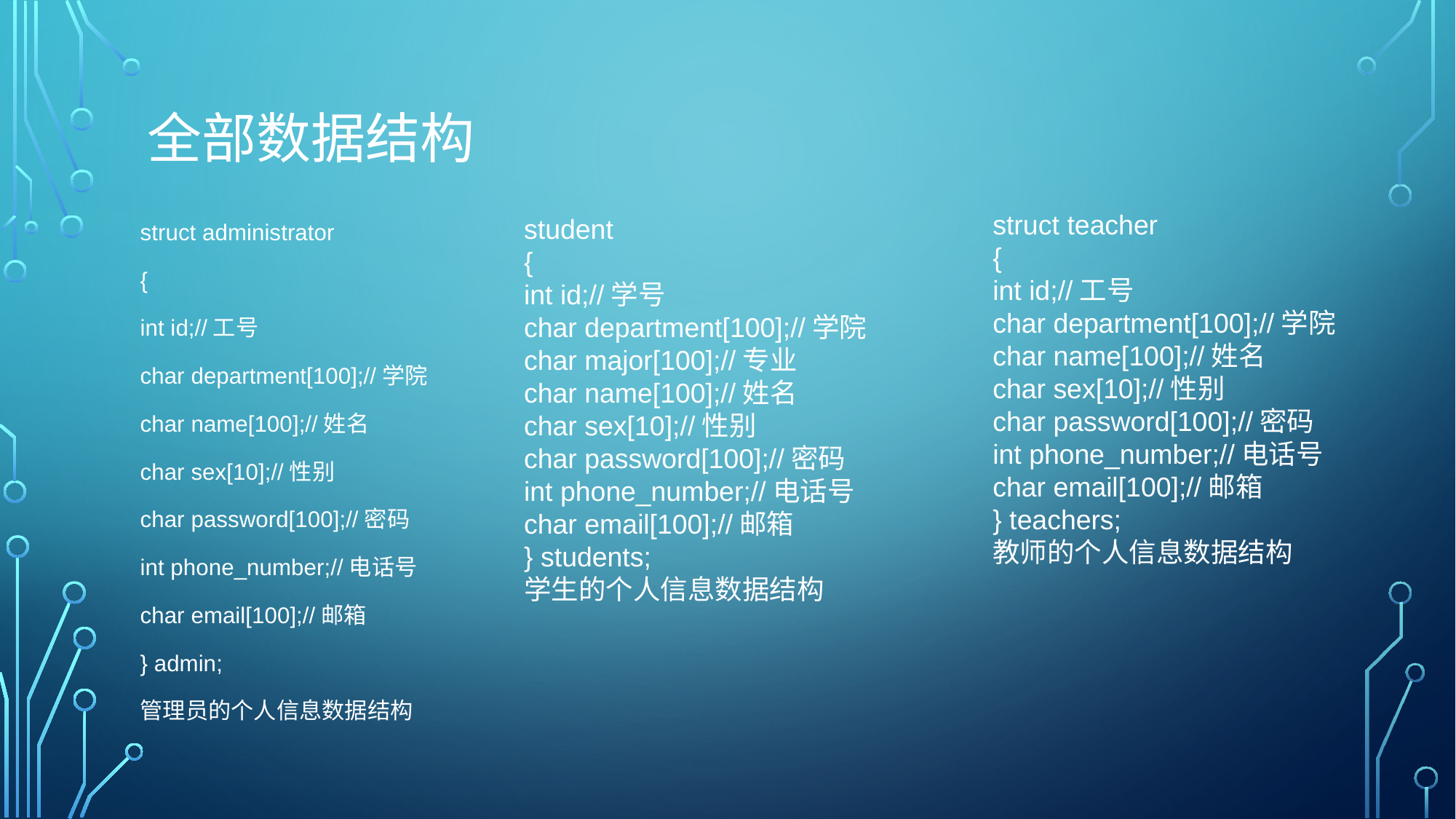

# 全部数据结构
struct teacher
{
int id;//工号
char department[100];//学院
char name[100];//姓名
char sex[10];//性别
char password[100];//密码
int phone_number;//电话号
char email[100];//邮箱
} teachers;
教师的个人信息数据结构
student
{
int id;//学号
char department[100];//学院
char major[100];//专业
char name[100];//姓名
char sex[10];//性别
char password[100];//密码
int phone_number;//电话号
char email[100];//邮箱
} students;
学生的个人信息数据结构
struct administrator
{
int id;//工号
char department[100];//学院
char name[100];//姓名
char sex[10];//性别
char password[100];//密码
int phone_number;//电话号
char email[100];//邮箱
} admin;
管理员的个人信息数据结构